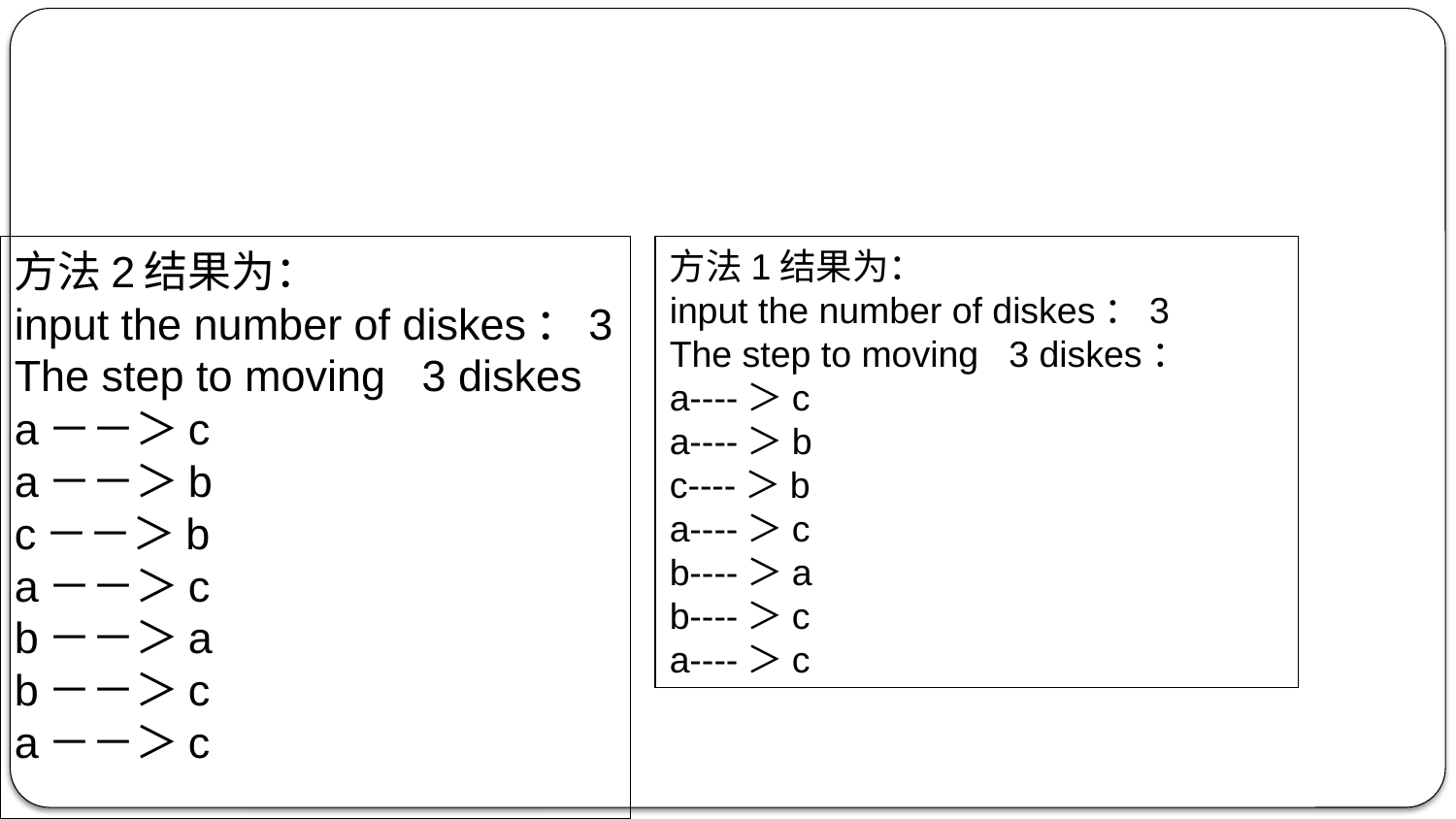

#

方法2结果为：
input the number of diskes：3
The step to moving   3 diskes
a－－＞c
a－－＞b
c－－＞b
a－－＞c
b－－＞a
b－－＞c
a－－＞c
方法1结果为：
input the number of diskes：3
The step to moving   3 diskes：
a----＞c
a----＞b
c----＞b
a----＞c
b----＞a
b----＞c
a----＞c